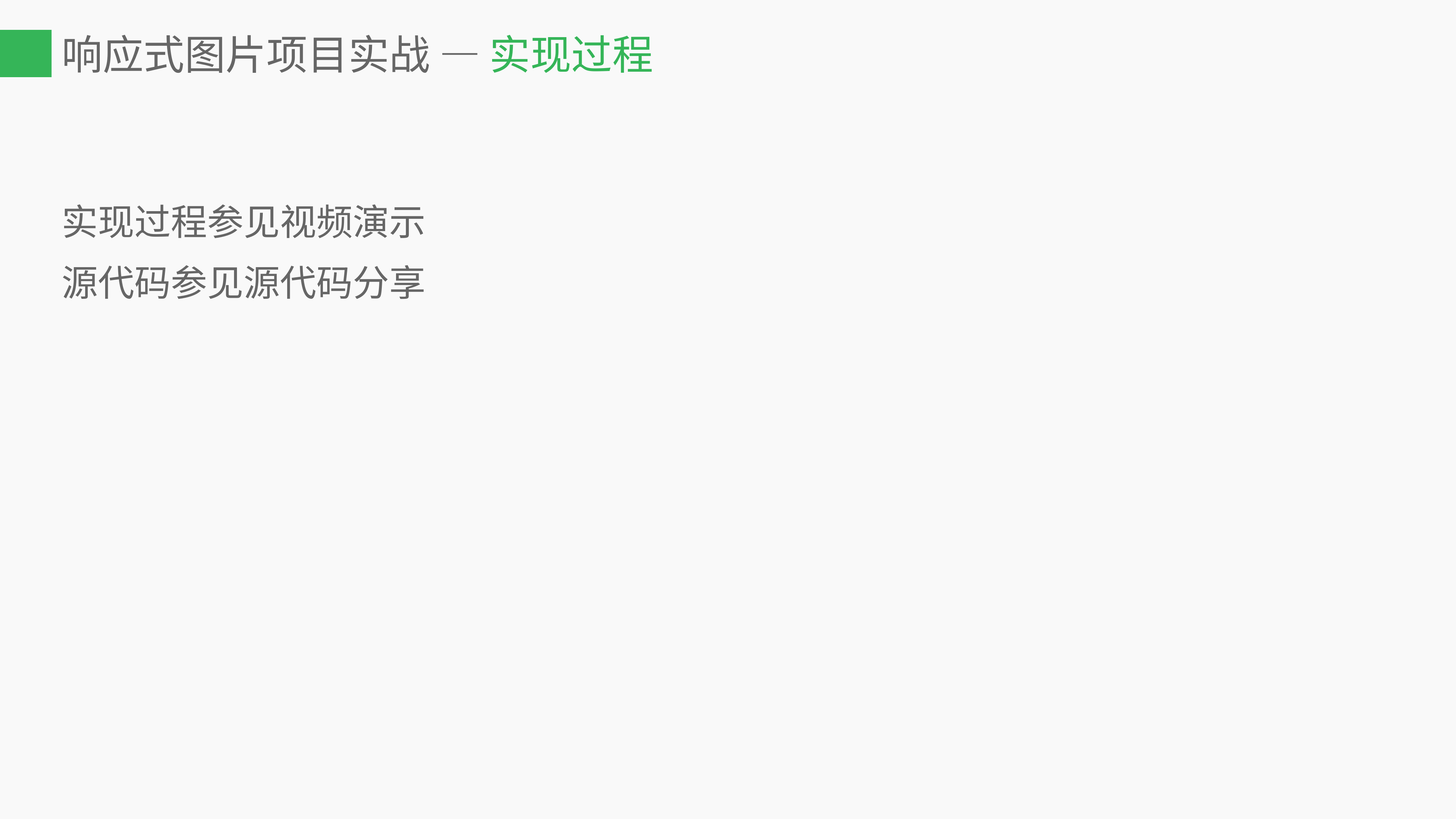

# 响应式图片项目实战 — 实现过程
实现过程参见视频演示
源代码参见源代码分享